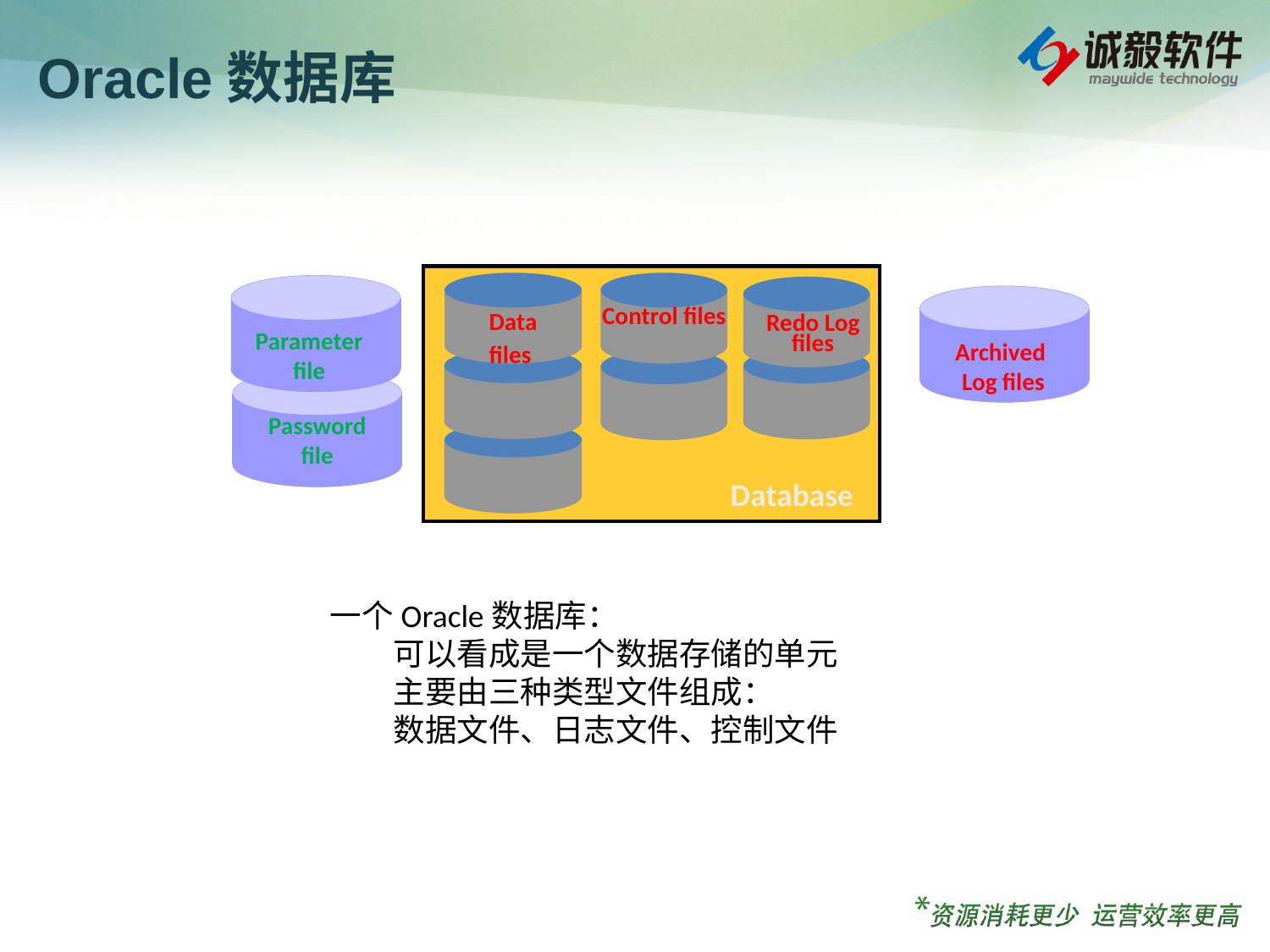

# Oracle数据库

Control files
Data
files
Redo Log files
Parameter
file
Archived
Log files

Password
file

Database
一个Oracle数据库：
可以看成是一个数据存储的单元
主要由三种类型文件组成：
数据文件、日志文件、控制文件